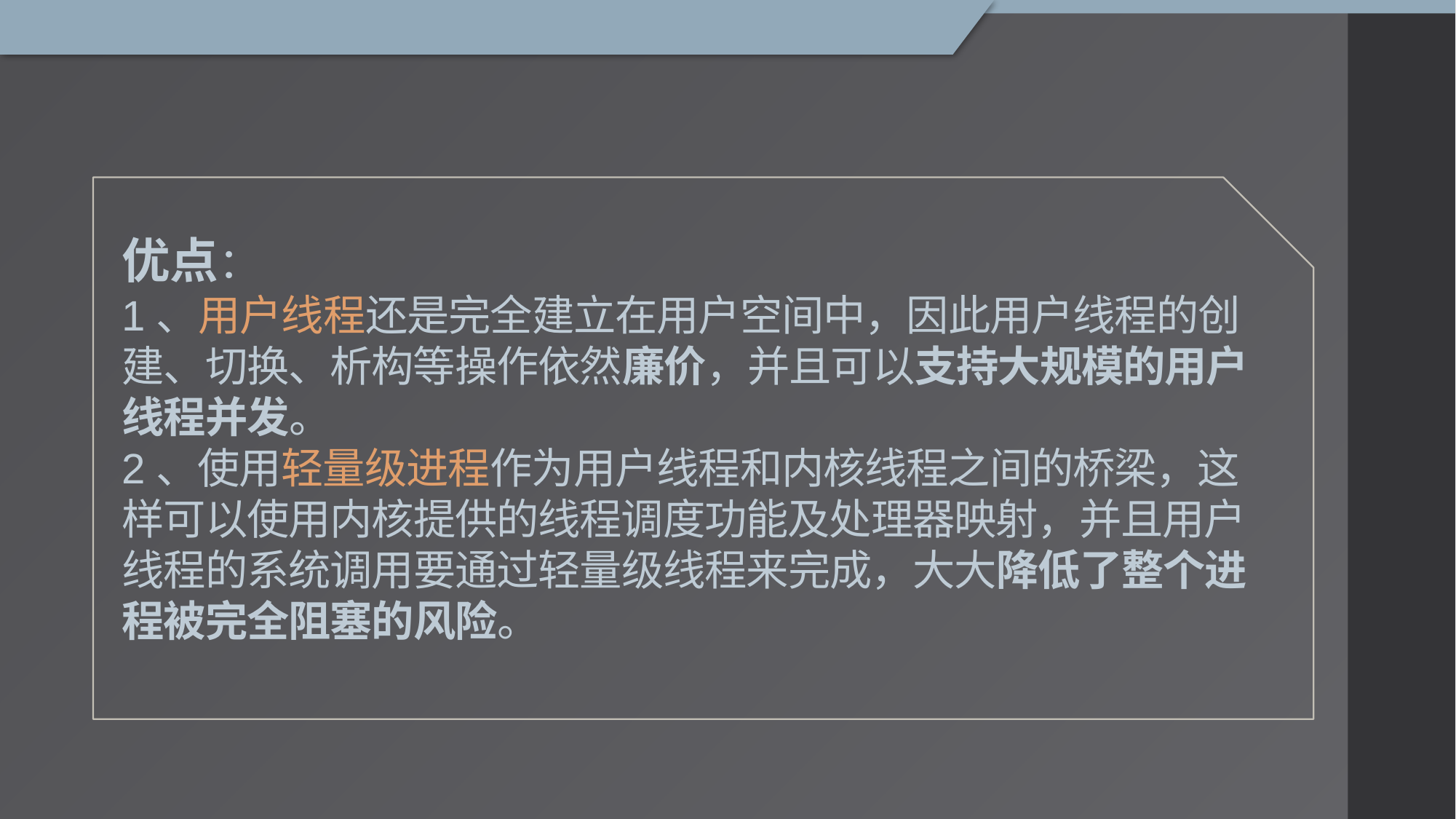

# 优点： 1、用户线程还是完全建立在用户空间中，因此用户线程的创建、切换、析构等操作依然廉价，并且可以支持大规模的用户线程并发。 2、使用轻量级进程作为用户线程和内核线程之间的桥梁，这样可以使用内核提供的线程调度功能及处理器映射，并且用户线程的系统调用要通过轻量级线程来完成，大大降低了整个进程被完全阻塞的风险。